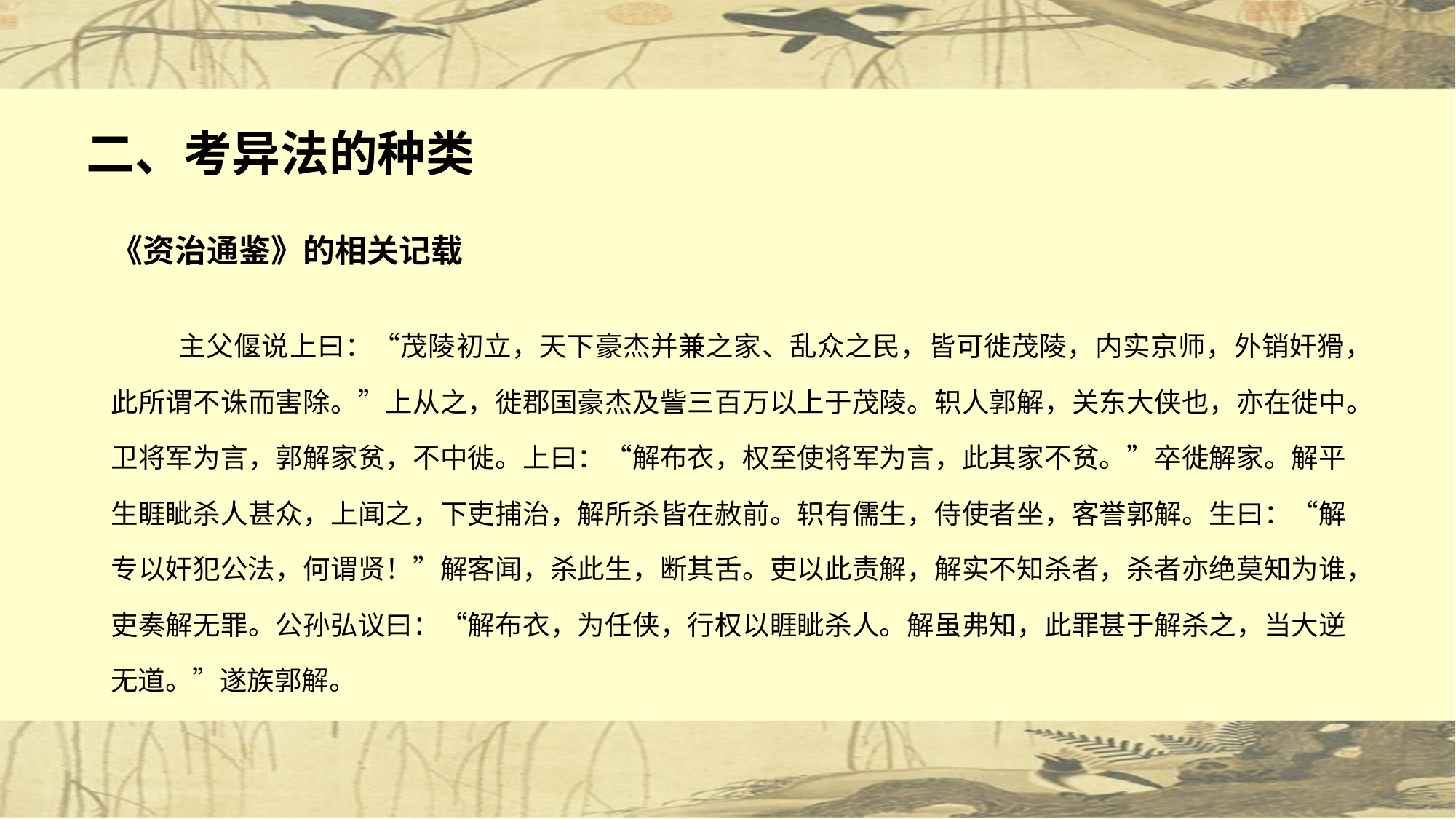

二、考异法的种类
# 《资治通鉴》的相关记载
         主父偃说上曰：“茂陵初立，天下豪杰并兼之家、乱众之民，皆可徙茂陵，内实京师，外销奸猾，此所谓不诛而害除。”上从之，徙郡国豪杰及訾三百万以上于茂陵。轵人郭解，关东大侠也，亦在徙中。卫将军为言，郭解家贫，不中徙。上曰：“解布衣，权至使将军为言，此其家不贫。”卒徙解家。解平生睚眦杀人甚众，上闻之，下吏捕治，解所杀皆在赦前。轵有儒生，侍使者坐，客誉郭解。生曰：“解专以奸犯公法，何谓贤！”解客闻，杀此生，断其舌。吏以此责解，解实不知杀者，杀者亦绝莫知为谁，吏奏解无罪。公孙弘议曰：“解布衣，为任侠，行权以睚眦杀人。解虽弗知，此罪甚于解杀之，当大逆无道。”遂族郭解。